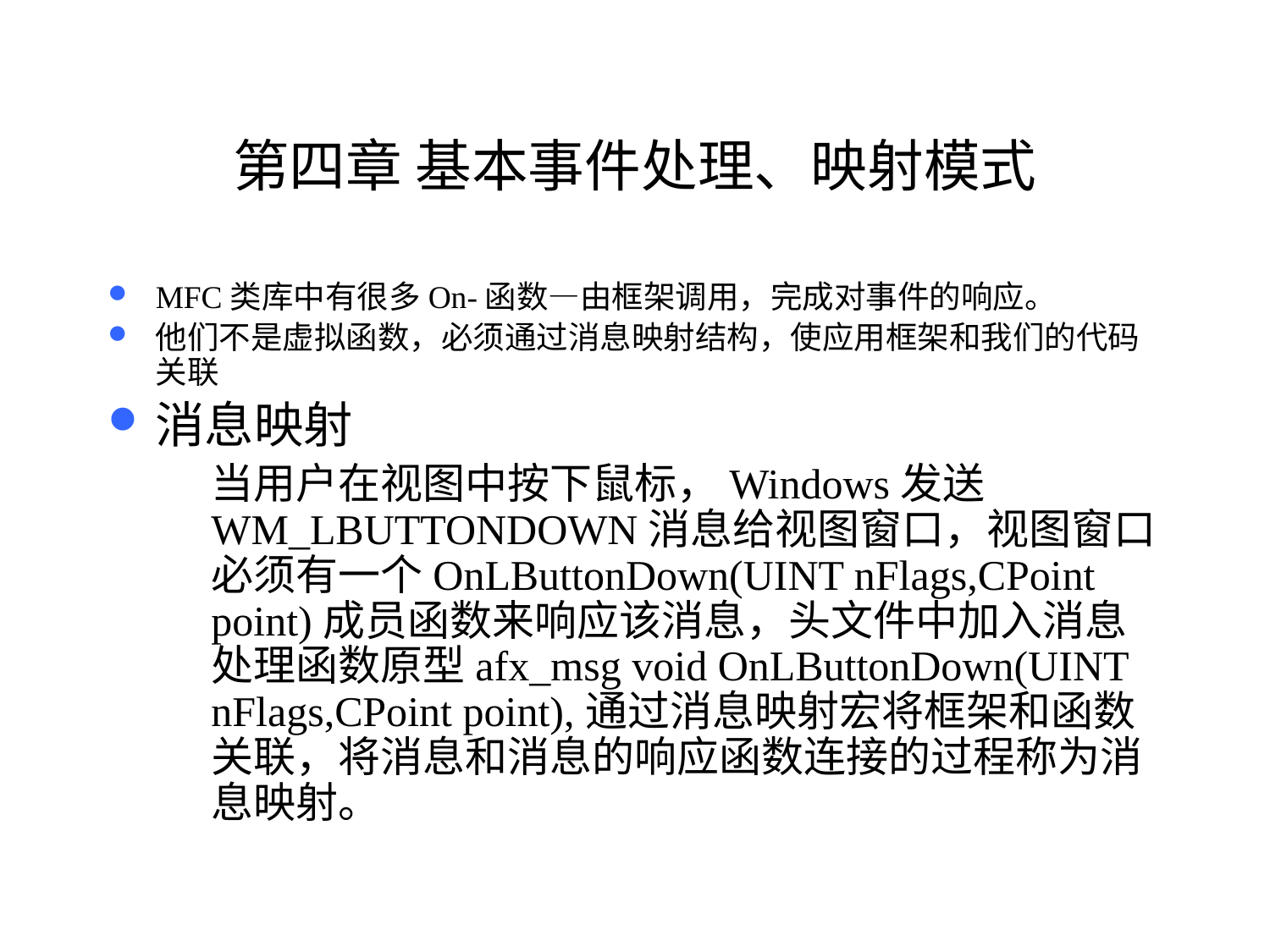

# 第四章 基本事件处理、映射模式
MFC类库中有很多On-函数—由框架调用，完成对事件的响应。
他们不是虚拟函数，必须通过消息映射结构，使应用框架和我们的代码关联
消息映射
当用户在视图中按下鼠标，Windows发送WM_LBUTTONDOWN消息给视图窗口，视图窗口必须有一个OnLButtonDown(UINT nFlags,CPoint point)成员函数来响应该消息，头文件中加入消息处理函数原型afx_msg void OnLButtonDown(UINT nFlags,CPoint point),通过消息映射宏将框架和函数关联，将消息和消息的响应函数连接的过程称为消息映射。
31